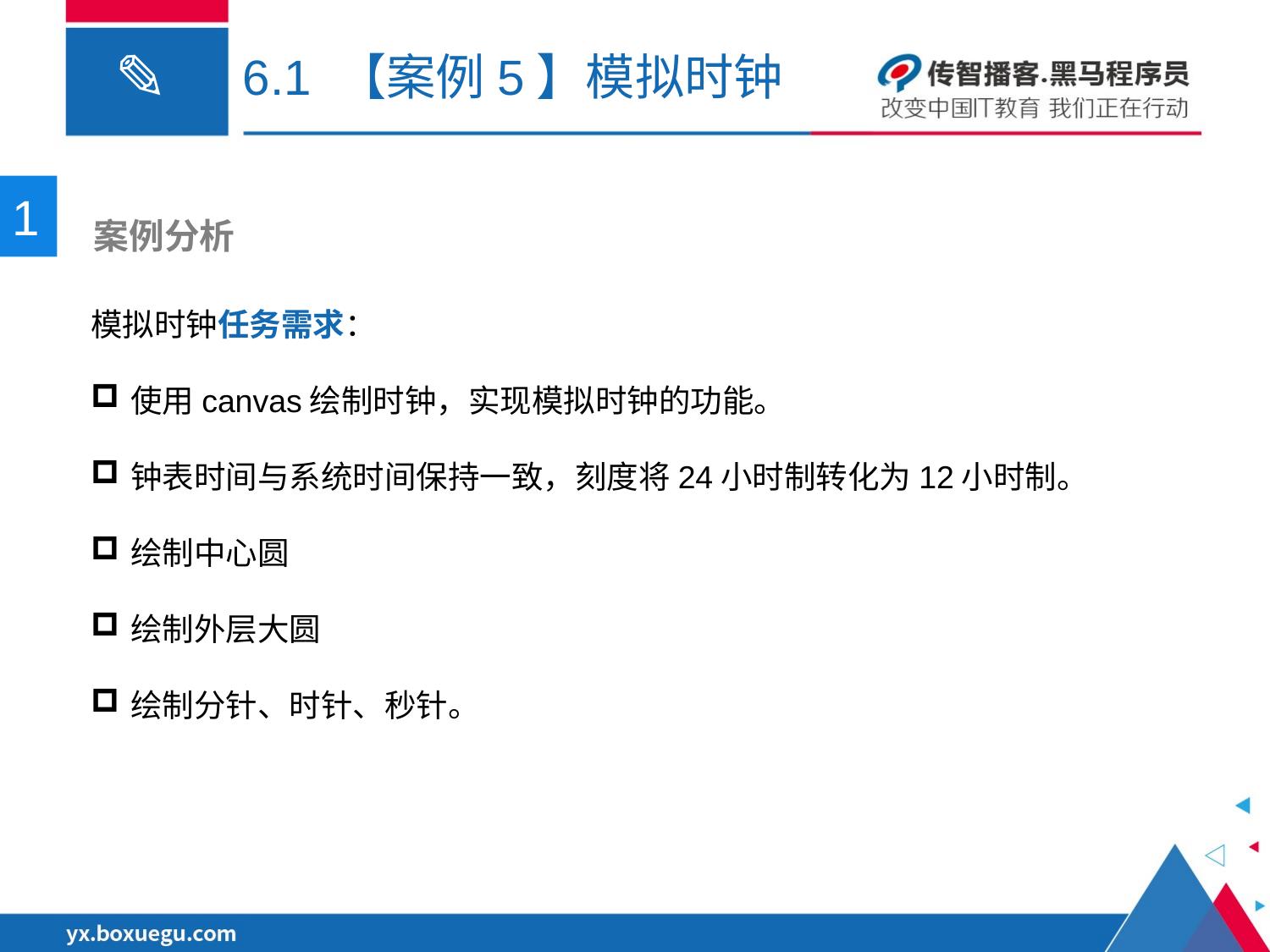

# 6.1 【案例5】模拟时钟

1
  案例分析
模拟时钟任务需求：
使用canvas绘制时钟，实现模拟时钟的功能。
钟表时间与系统时间保持一致，刻度将24小时制转化为12小时制。
绘制中心圆
绘制外层大圆
绘制分针、时针、秒针。